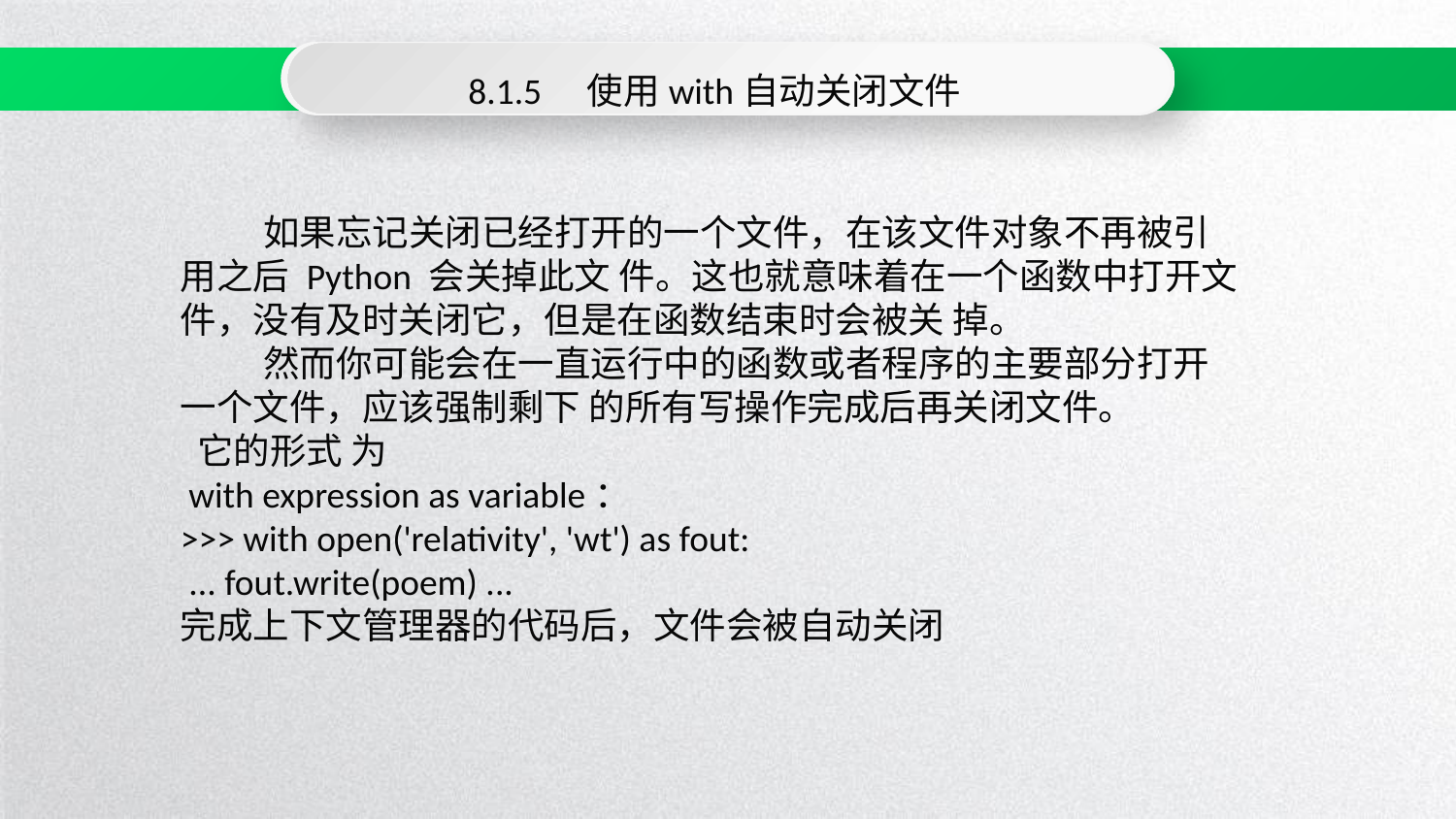

8.1.5　使用with自动关闭文件
         如果忘记关闭已经打开的一个文件，在该文件对象不再被引用之后 Python 会关掉此文 件。这也就意味着在一个函数中打开文件，没有及时关闭它，但是在函数结束时会被关 掉。
         然而你可能会在一直运行中的函数或者程序的主要部分打开一个文件，应该强制剩下 的所有写操作完成后再关闭文件。
 它的形式 为
 with expression as variable：
>>> with open('relativity', 'wt') as fout:
 ... fout.write(poem) ...
完成上下文管理器的代码后，文件会被自动关闭